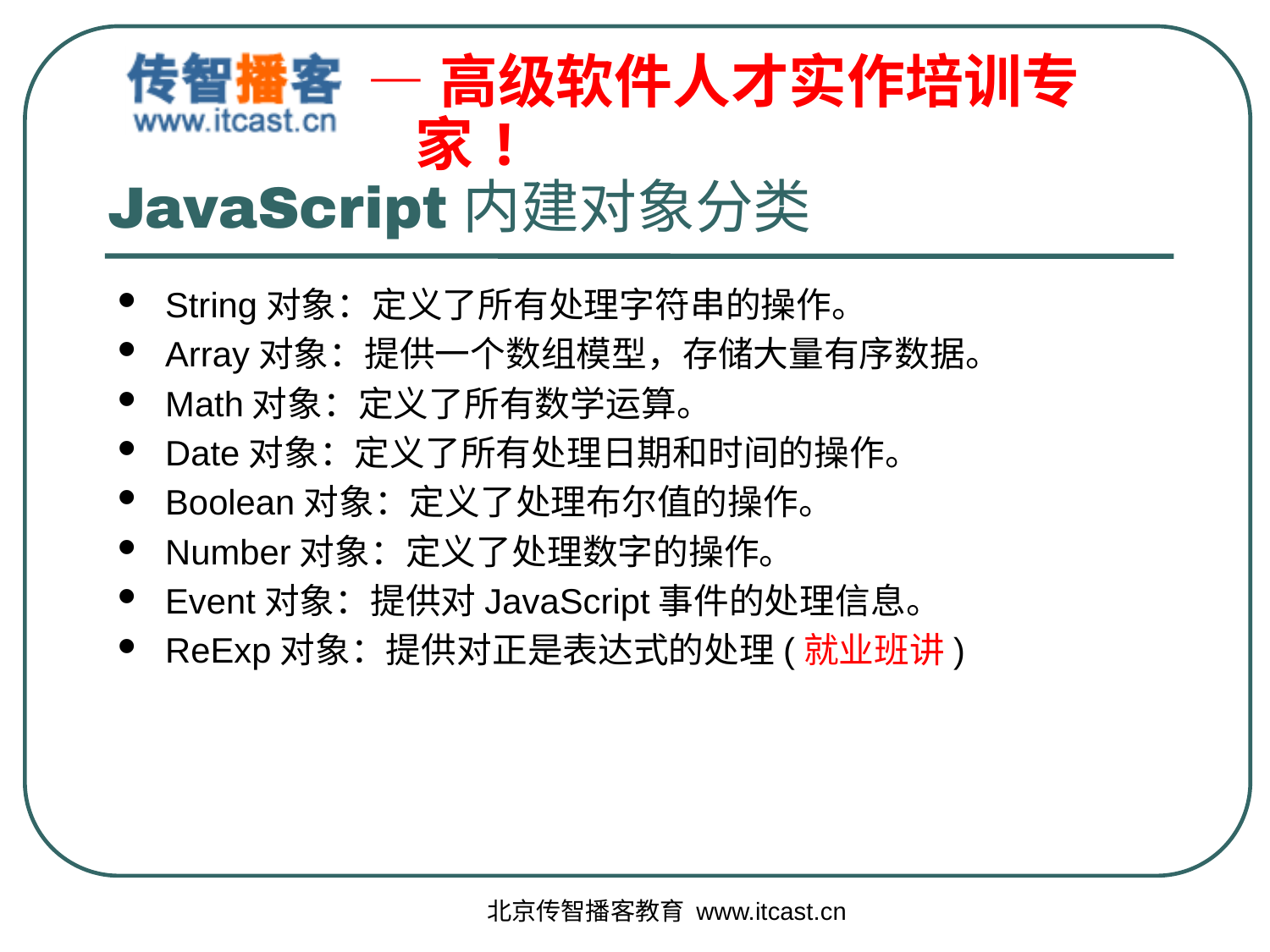

# JavaScript内建对象分类
String对象：定义了所有处理字符串的操作。
Array对象：提供一个数组模型，存储大量有序数据。
Math对象：定义了所有数学运算。
Date对象：定义了所有处理日期和时间的操作。
Boolean对象：定义了处理布尔值的操作。
Number对象：定义了处理数字的操作。
Event对象：提供对JavaScript事件的处理信息。
ReExp对象：提供对正是表达式的处理(就业班讲)